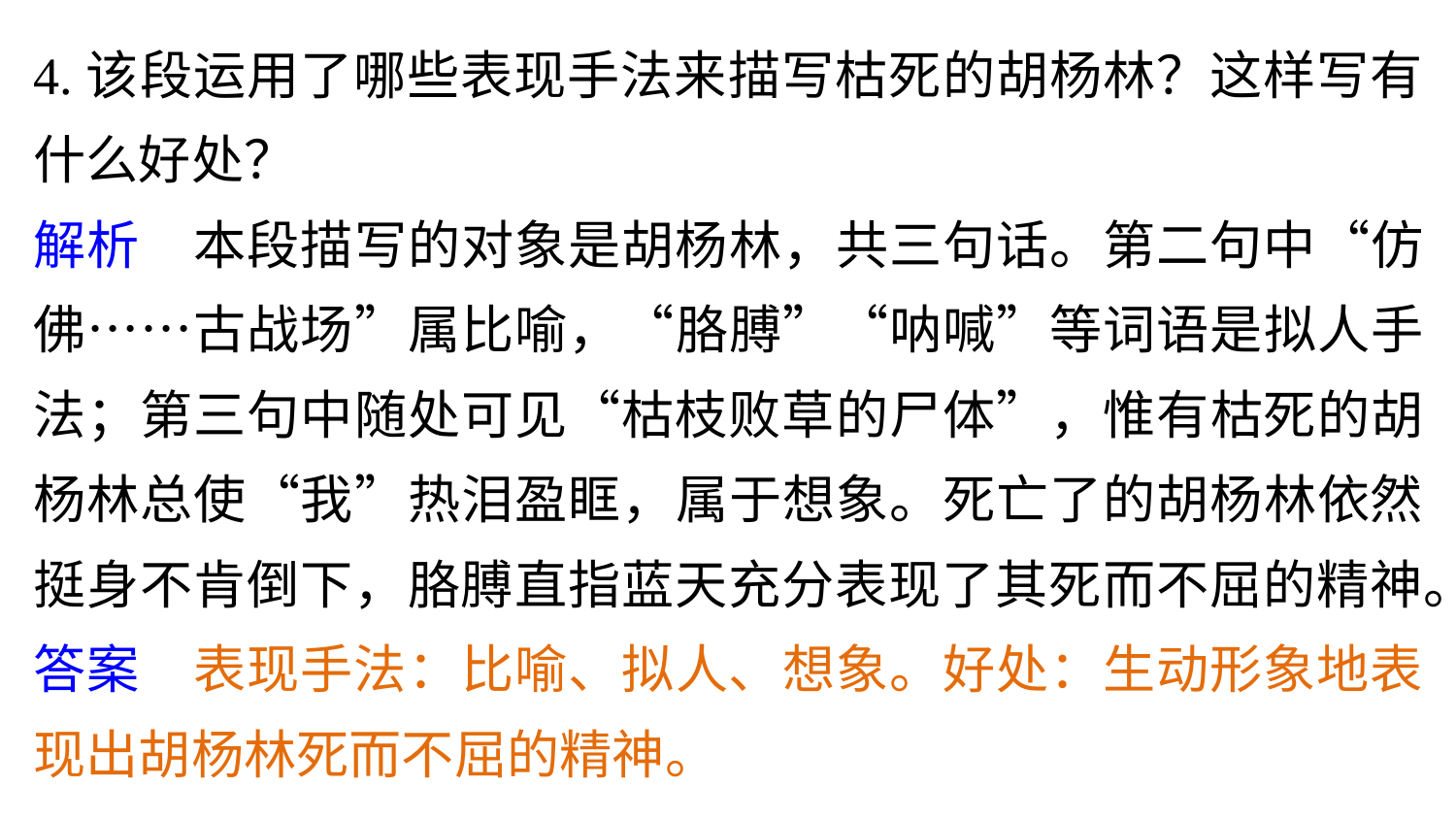

4.该段运用了哪些表现手法来描写枯死的胡杨林？这样写有什么好处？
解析　本段描写的对象是胡杨林，共三句话。第二句中“仿佛……古战场”属比喻，“胳膊”“呐喊”等词语是拟人手法；第三句中随处可见“枯枝败草的尸体”，惟有枯死的胡杨林总使“我”热泪盈眶，属于想象。死亡了的胡杨林依然挺身不肯倒下，胳膊直指蓝天充分表现了其死而不屈的精神。
答案　表现手法：比喻、拟人、想象。好处：生动形象地表现出胡杨林死而不屈的精神。